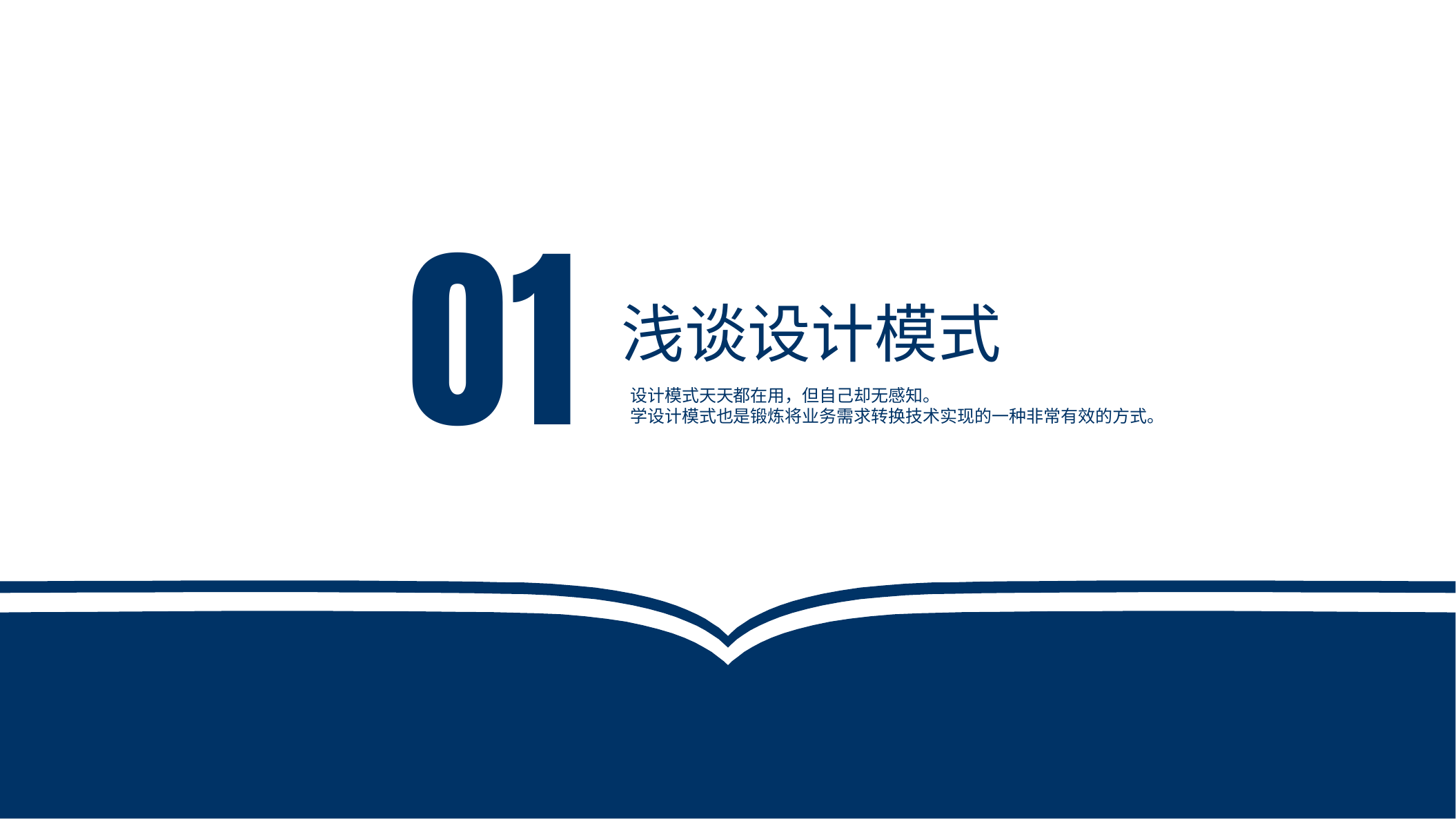

01
浅谈设计模式
设计模式天天都在用，但自己却无感知。
学设计模式也是锻炼将业务需求转换技术实现的一种非常有效的方式。